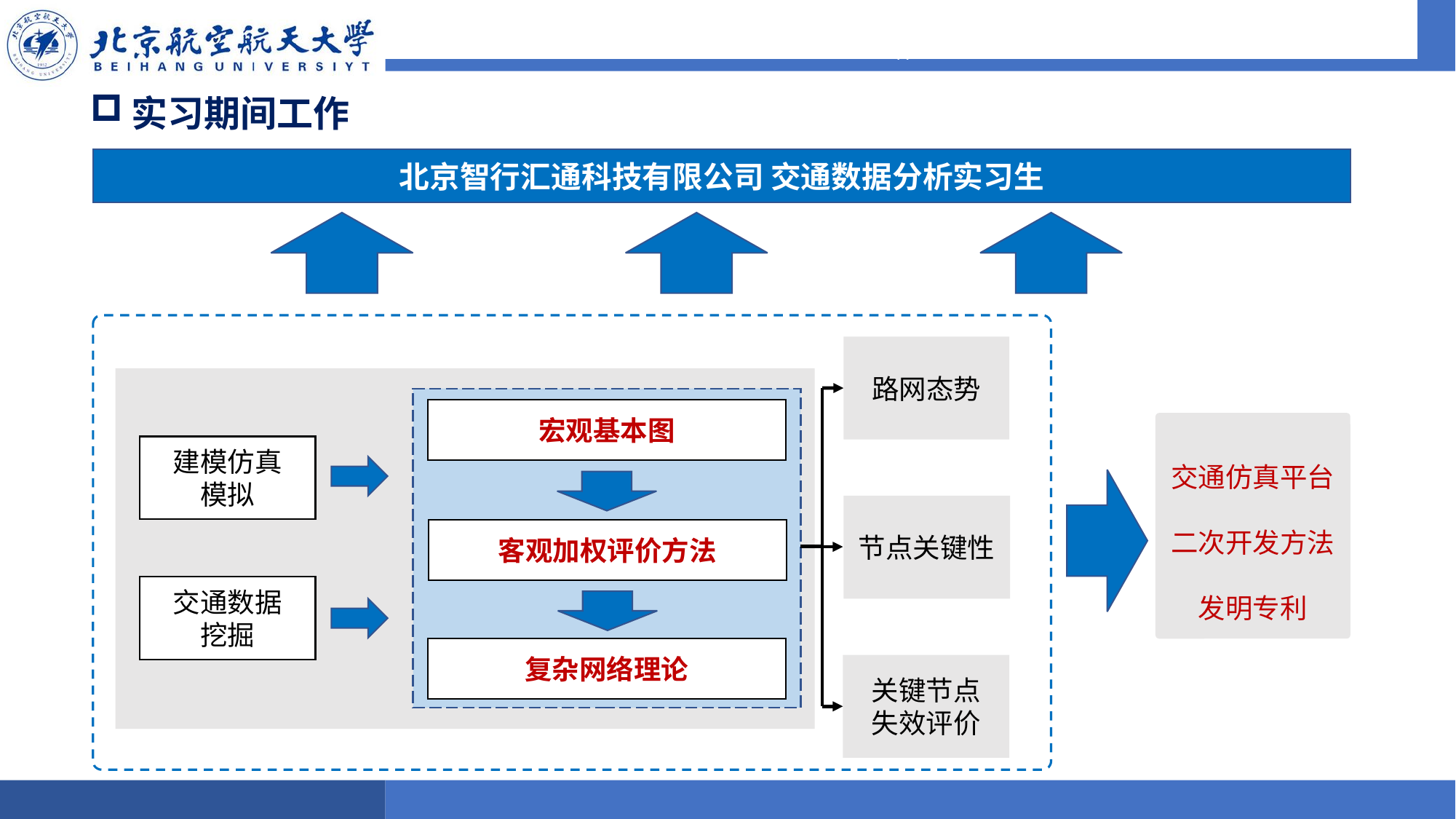

实习期间工作
北京智行汇通科技有限公司 交通数据分析实习生

路网态势

宏观基本图
交通仿真平台
二次开发方法
发明专利
建模仿真
模拟

节点关键性

客观加权评价方法
交通数据
挖掘

复杂网络理论
关键节点
失效评价